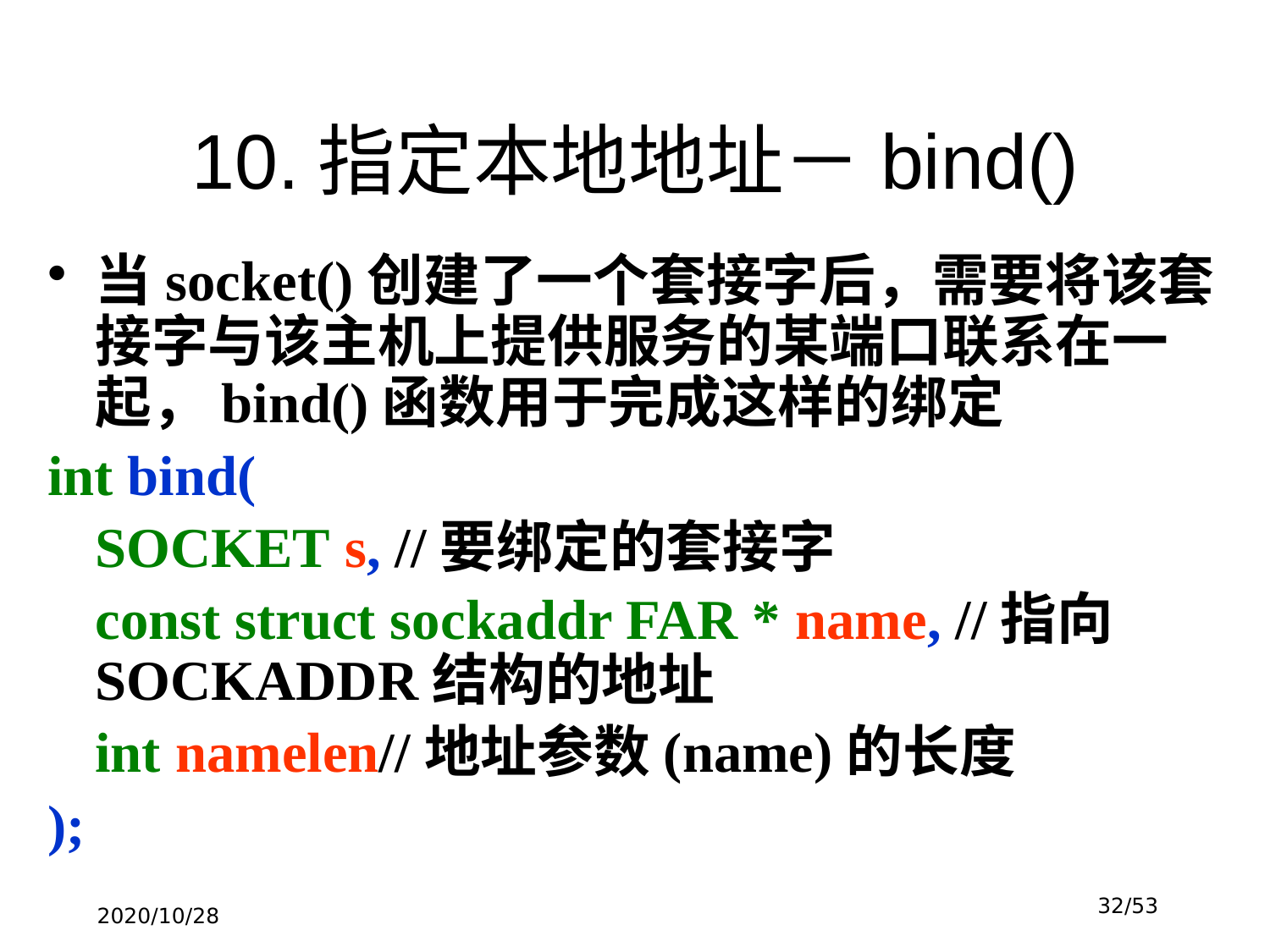

10.指定本地地址－bind()
当socket()创建了一个套接字后，需要将该套接字与该主机上提供服务的某端口联系在一起，bind()函数用于完成这样的绑定
int bind(
	SOCKET s, //要绑定的套接字
	const struct sockaddr FAR * name, //指向SOCKADDR结构的地址
	int namelen//地址参数(name)的长度
);
32/53
2020/10/28